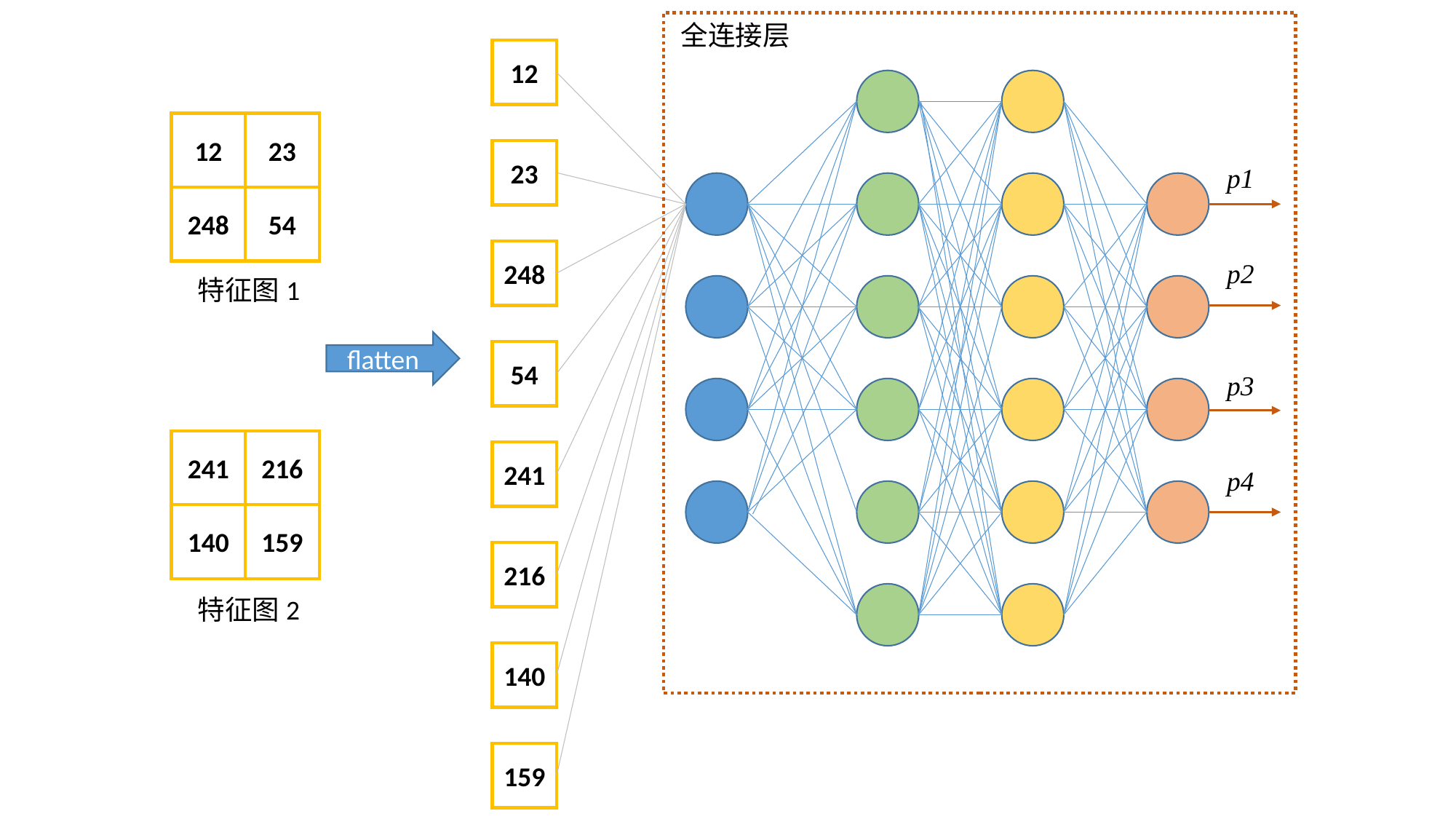

全连接层
12

12
23
23
p1

248
54
248
p2
特征图1

flatten
54
p3

241
216
241
p4

140
159
216

特征图2
140
159